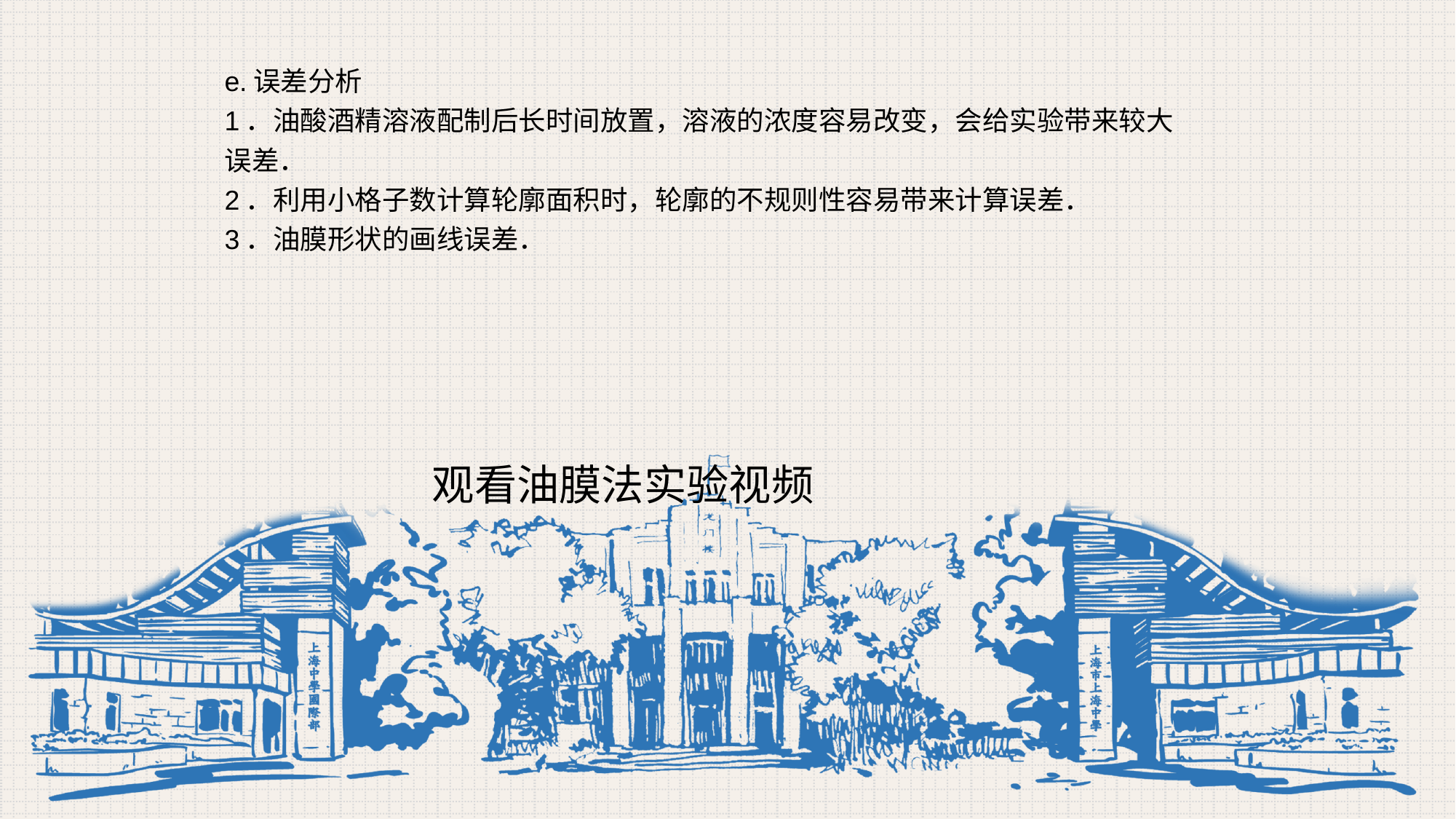

e.误差分析
1．油酸酒精溶液配制后长时间放置，溶液的浓度容易改变，会给实验带来较大误差．
2．利用小格子数计算轮廓面积时，轮廓的不规则性容易带来计算误差．
3．油膜形状的画线误差．
  观看油膜法实验视频